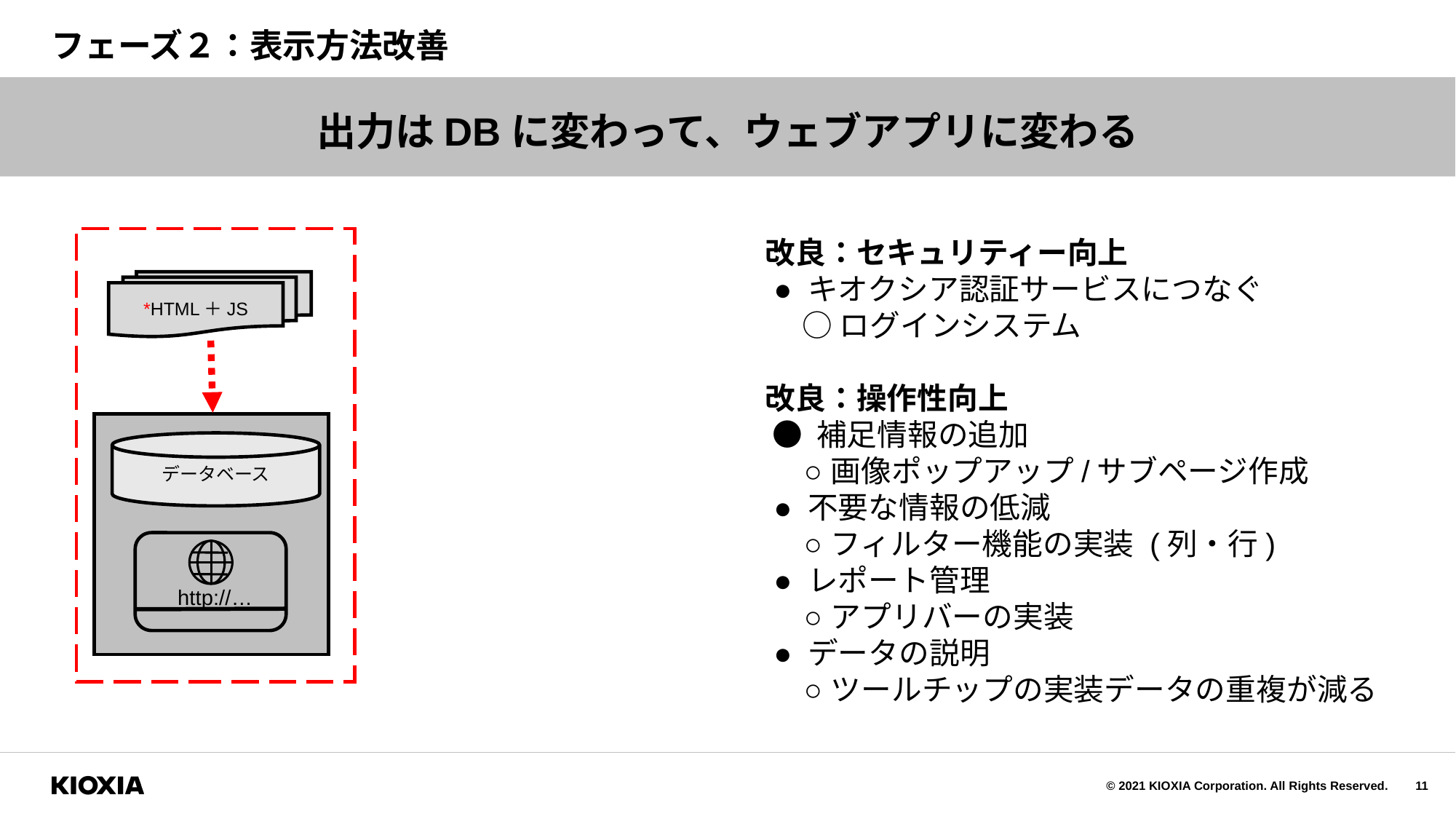

# フェーズ２：表示方法改善
出力はDBに変わって、ウェブアプリに変わる
改良：セキュリティー向上
 ● キオクシア認証サービスにつなぐ
　 ○ ログインシステム

改良：操作性向上
 ● 補足情報の追加
　 ○ 画像ポップアップ/サブページ作成
 ● 不要な情報の低減
　 ○ フィルター機能の実装 (列・行)
 ● レポート管理
　 ○ アプリバーの実装
 ● データの説明
　 ○ ツールチップの実装データの重複が減る

*HTML＋JS

データベース

http://…